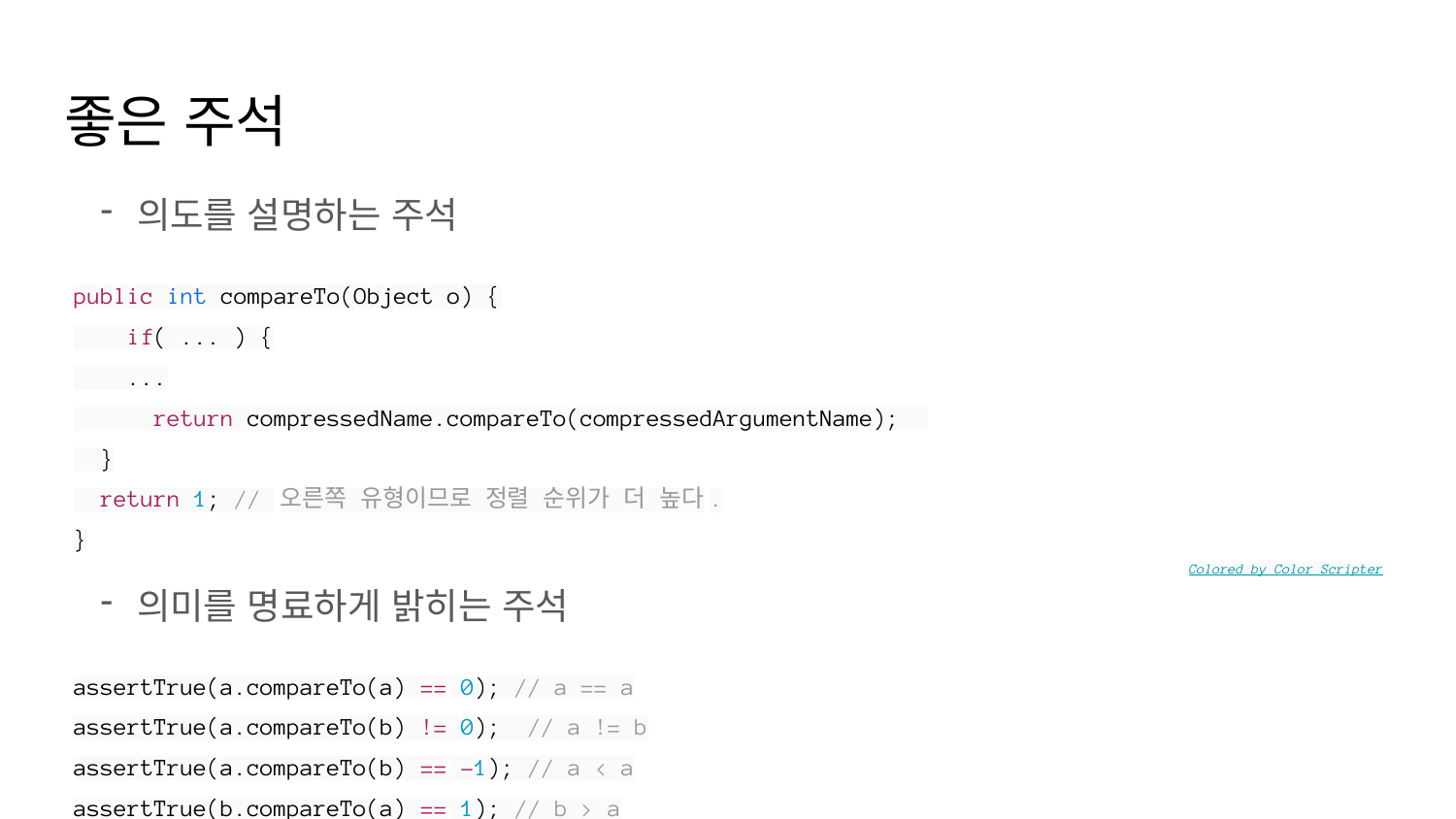

# 좋은 주석

의도를 설명하는 주석
public int compareTo(Object o) {
    if( ... ) {
    ...
      return compressedName.compareTo(compressedArgumentName);
  }
  return 1; // 오른쪽 유형이므로 정렬 순위가 더 높다.
}
Colored by Color Scripter
의미를 명료하게 밝히는 주석
assertTrue(a.compareTo(a) == 0); // a == a
assertTrue(a.compareTo(b) != 0);  // a != b
assertTrue(a.compareTo(b) == -1); // a < a
assertTrue(b.compareTo(a) == 1); // b > a

Colored by Color Scripter
cs